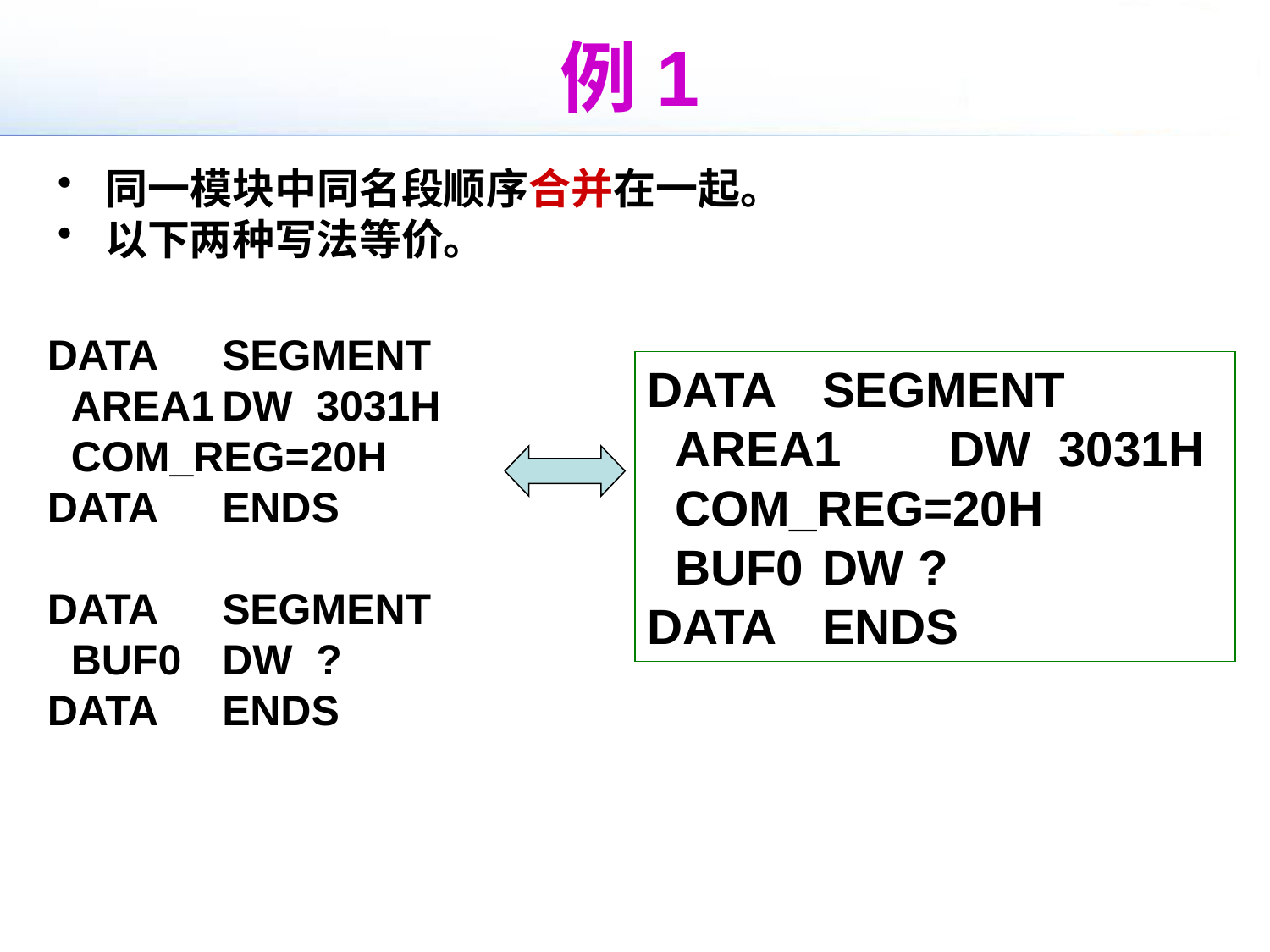

# 例1
同一模块中同名段顺序合并在一起。
以下两种写法等价。
DATA	SEGMENT
  AREA1	DW  3031H
  COM_REG=20H
DATA	ENDS

DATA	SEGMENT
  BUF0	DW  ?
DATA	ENDS
DATA	SEGMENT
  AREA1	DW  3031H
  COM_REG=20H
  BUF0	DW ?
DATA	ENDS